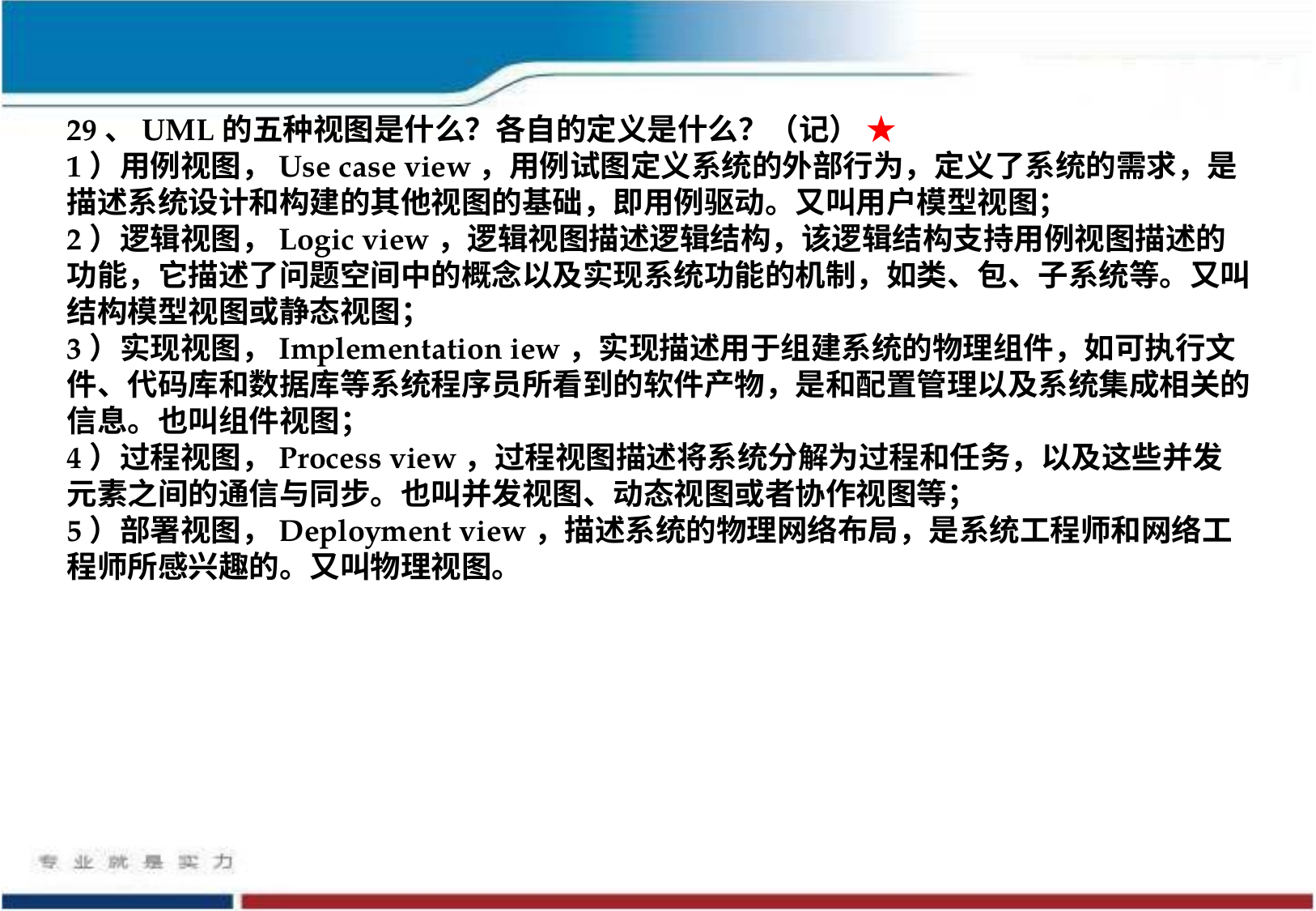

29、UML的五种视图是什么？各自的定义是什么？（记） ★
1）用例视图，Use case view，用例试图定义系统的外部行为，定义了系统的需求，是描述系统设计和构建的其他视图的基础，即用例驱动。又叫用户模型视图；
2）逻辑视图，Logic view，逻辑视图描述逻辑结构，该逻辑结构支持用例视图描述的功能，它描述了问题空间中的概念以及实现系统功能的机制，如类、包、子系统等。又叫结构模型视图或静态视图；
3）实现视图，Implementation iew，实现描述用于组建系统的物理组件，如可执行文件、代码库和数据库等系统程序员所看到的软件产物，是和配置管理以及系统集成相关的信息。也叫组件视图；
4）过程视图，Process view，过程视图描述将系统分解为过程和任务，以及这些并发元素之间的通信与同步。也叫并发视图、动态视图或者协作视图等；
5）部署视图，Deployment view，描述系统的物理网络布局，是系统工程师和网络工程师所感兴趣的。又叫物理视图。